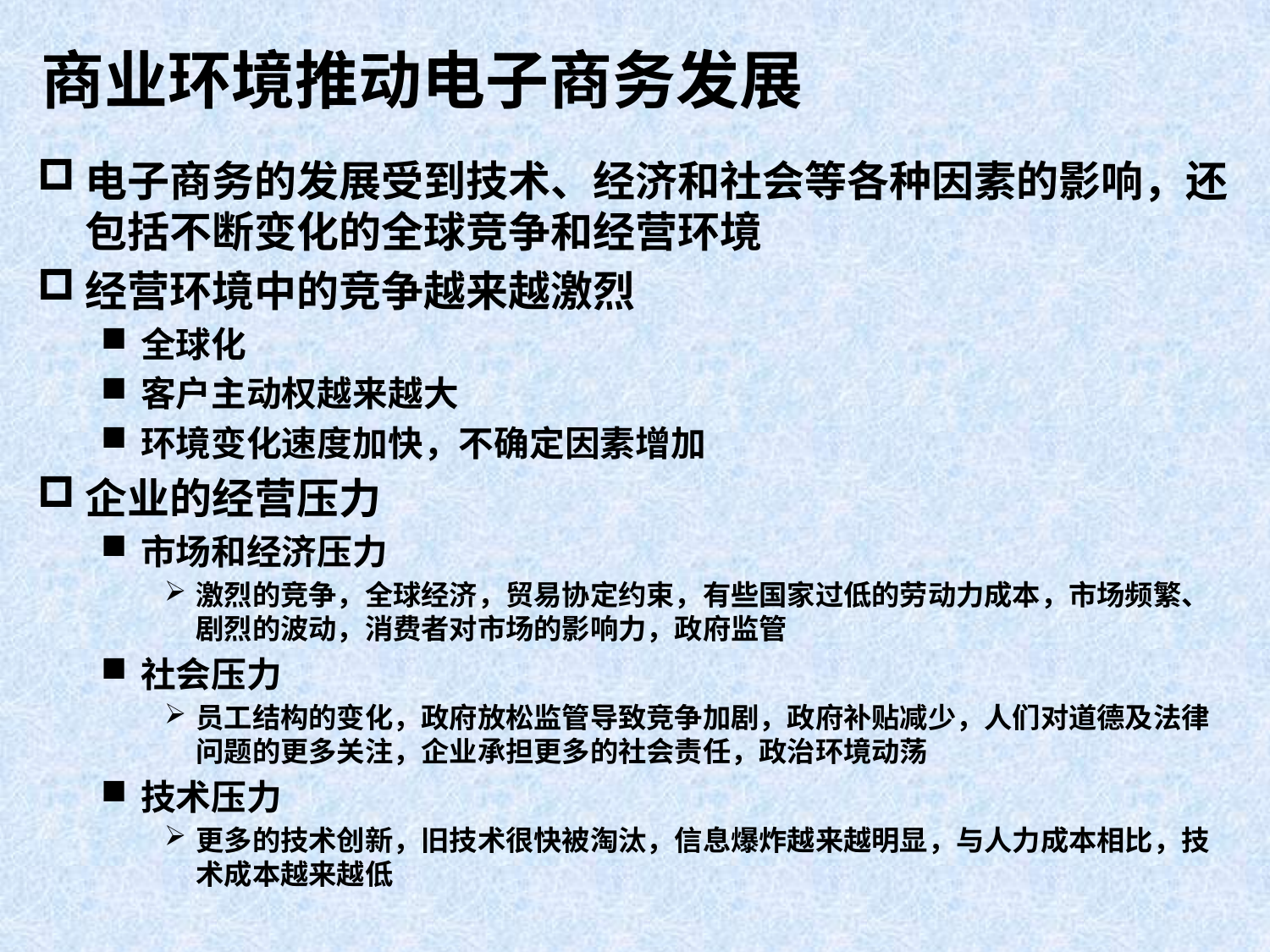

# 商业环境推动电子商务发展
电子商务的发展受到技术、经济和社会等各种因素的影响，还包括不断变化的全球竞争和经营环境
经营环境中的竞争越来越激烈
全球化
客户主动权越来越大
环境变化速度加快，不确定因素增加
企业的经营压力
市场和经济压力
激烈的竞争，全球经济，贸易协定约束，有些国家过低的劳动力成本，市场频繁、剧烈的波动，消费者对市场的影响力，政府监管
社会压力
员工结构的变化，政府放松监管导致竞争加剧，政府补贴减少，人们对道德及法律问题的更多关注，企业承担更多的社会责任，政治环境动荡
技术压力
更多的技术创新，旧技术很快被淘汰，信息爆炸越来越明显，与人力成本相比，技术成本越来越低